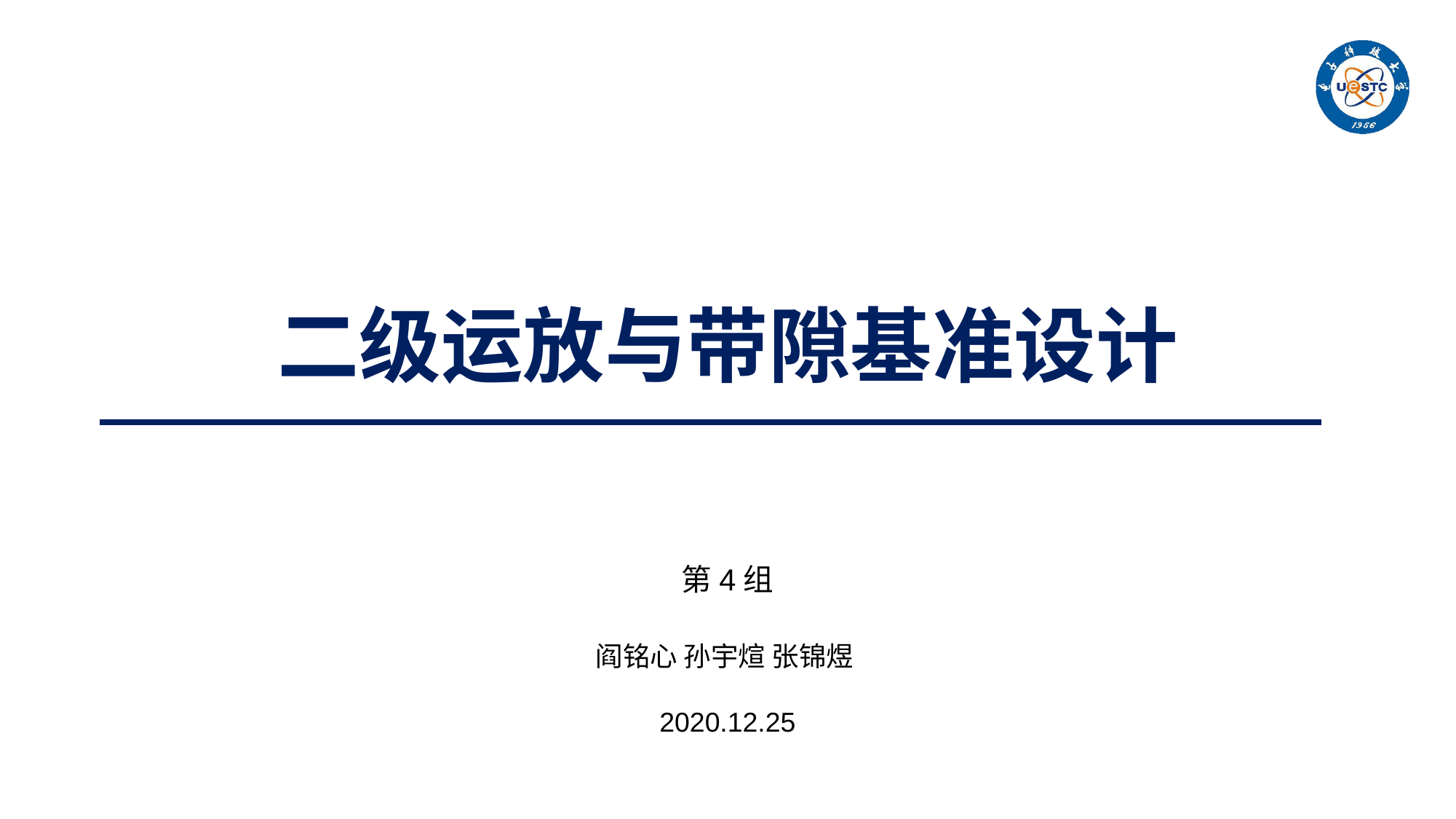

# 二级运放与带隙基准设计
第4组
阎铭心 孙宇煊 张锦煜

2020.12.25